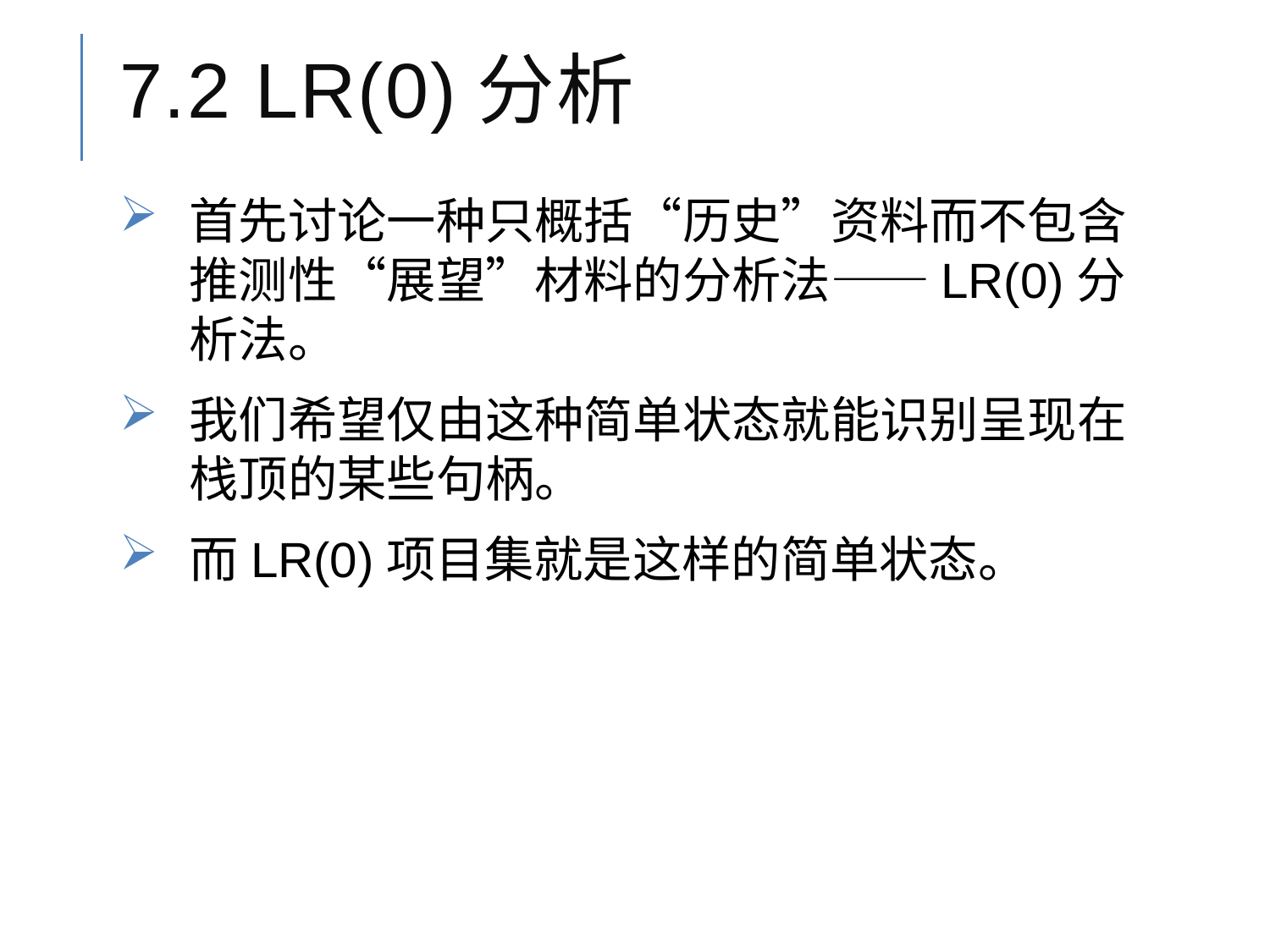

# 7.2 LR(0)分析
首先讨论一种只概括“历史”资料而不包含推测性“展望”材料的分析法——LR(0)分析法。
我们希望仅由这种简单状态就能识别呈现在栈顶的某些句柄。
而LR(0)项目集就是这样的简单状态。
23